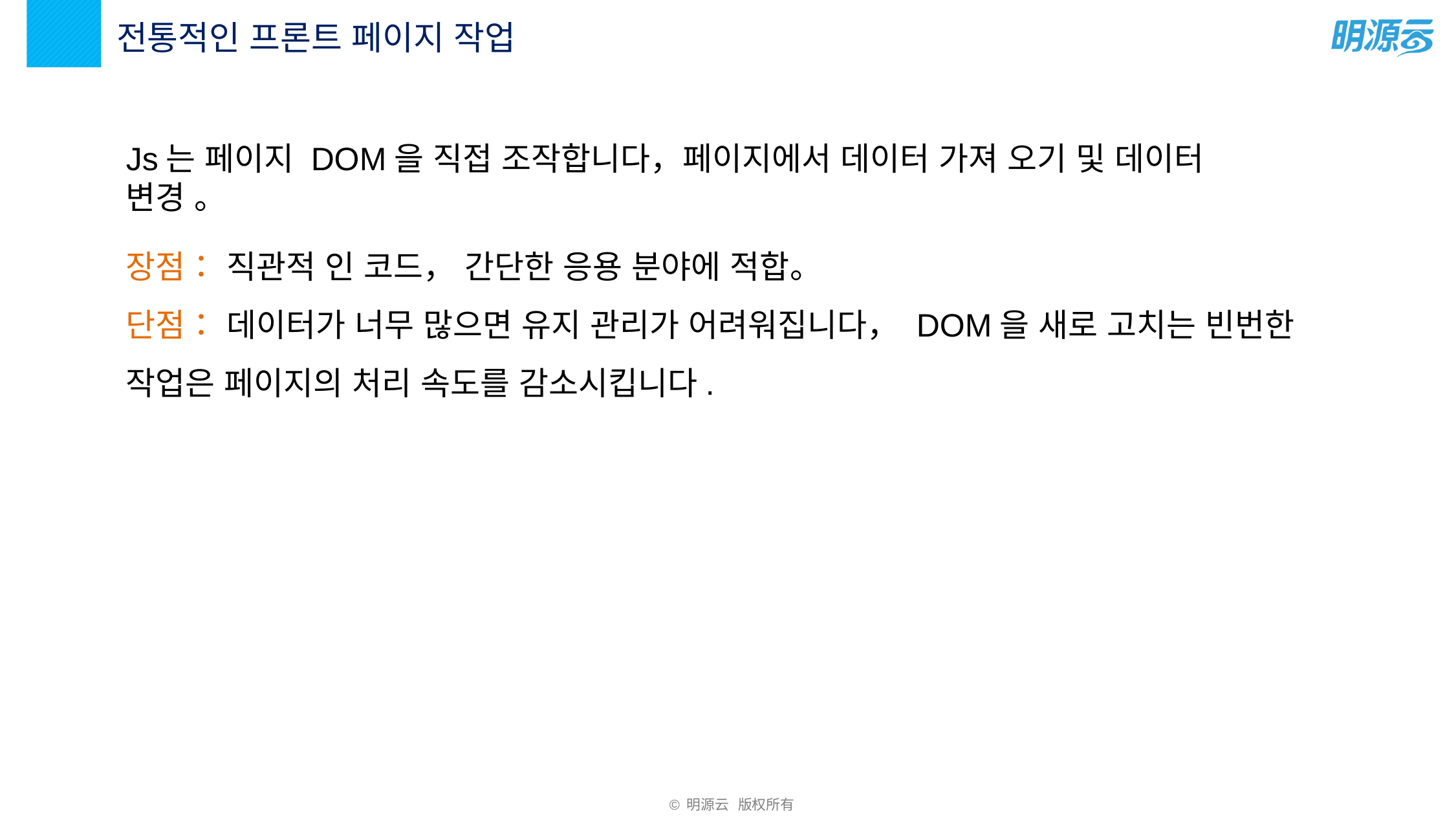

전통적인 프론트 페이지 작업
Js는 페이지 DOM을 직접 조작합니다，페이지에서 데이터 가져 오기 및 데이터 변경 。
장점： 직관적 인 코드， 간단한 응용 분야에 적합。
단점： 데이터가 너무 많으면 유지 관리가 어려워집니다， DOM을 새로 고치는 빈번한 작업은 페이지의 처리 속도를 감소시킵니다.